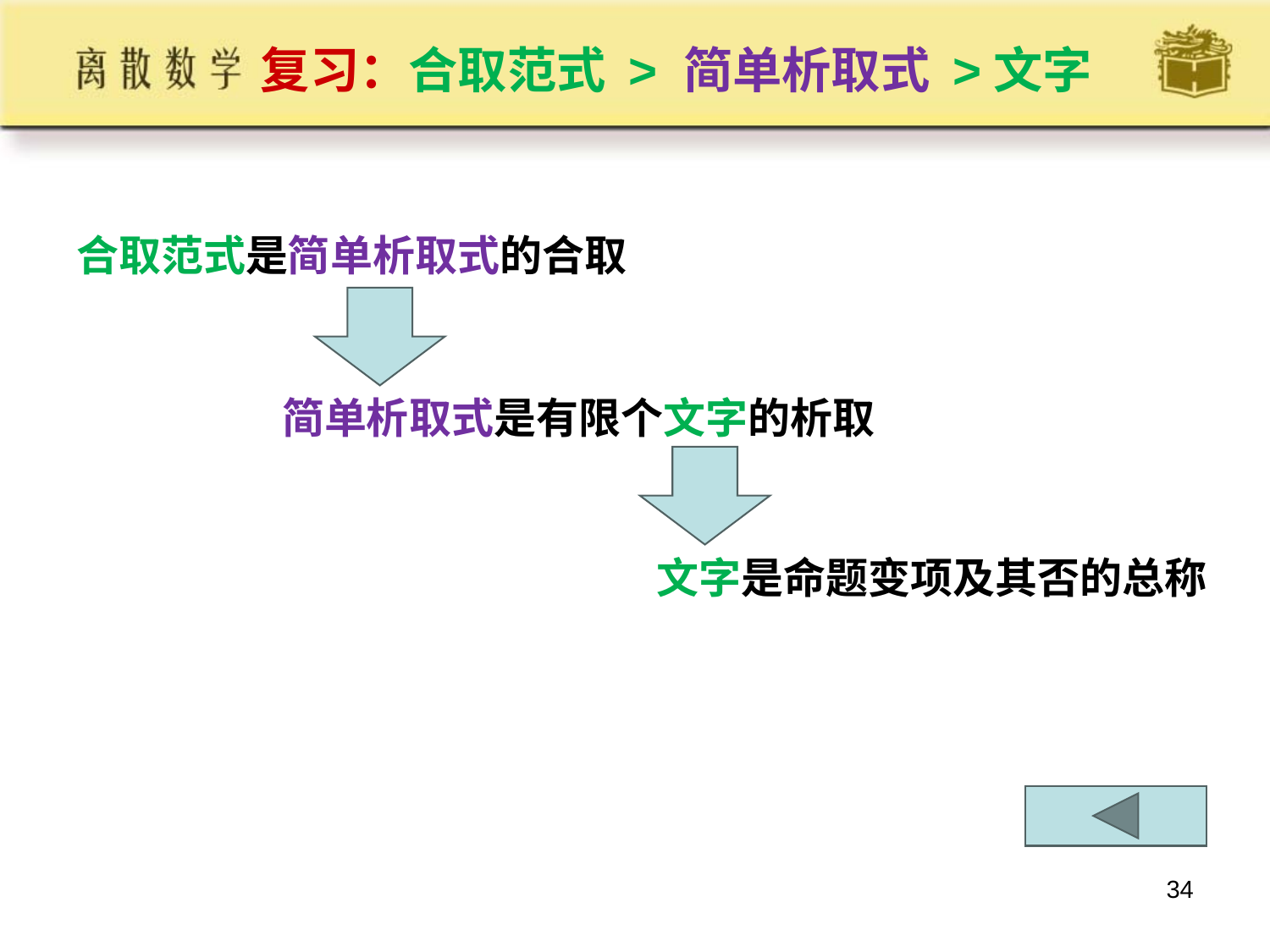

# 复习：合取范式 > 简单析取式 >文字
合取范式是简单析取式的合取

简单析取式是有限个文字的析取

文字是命题变项及其否的总称

34